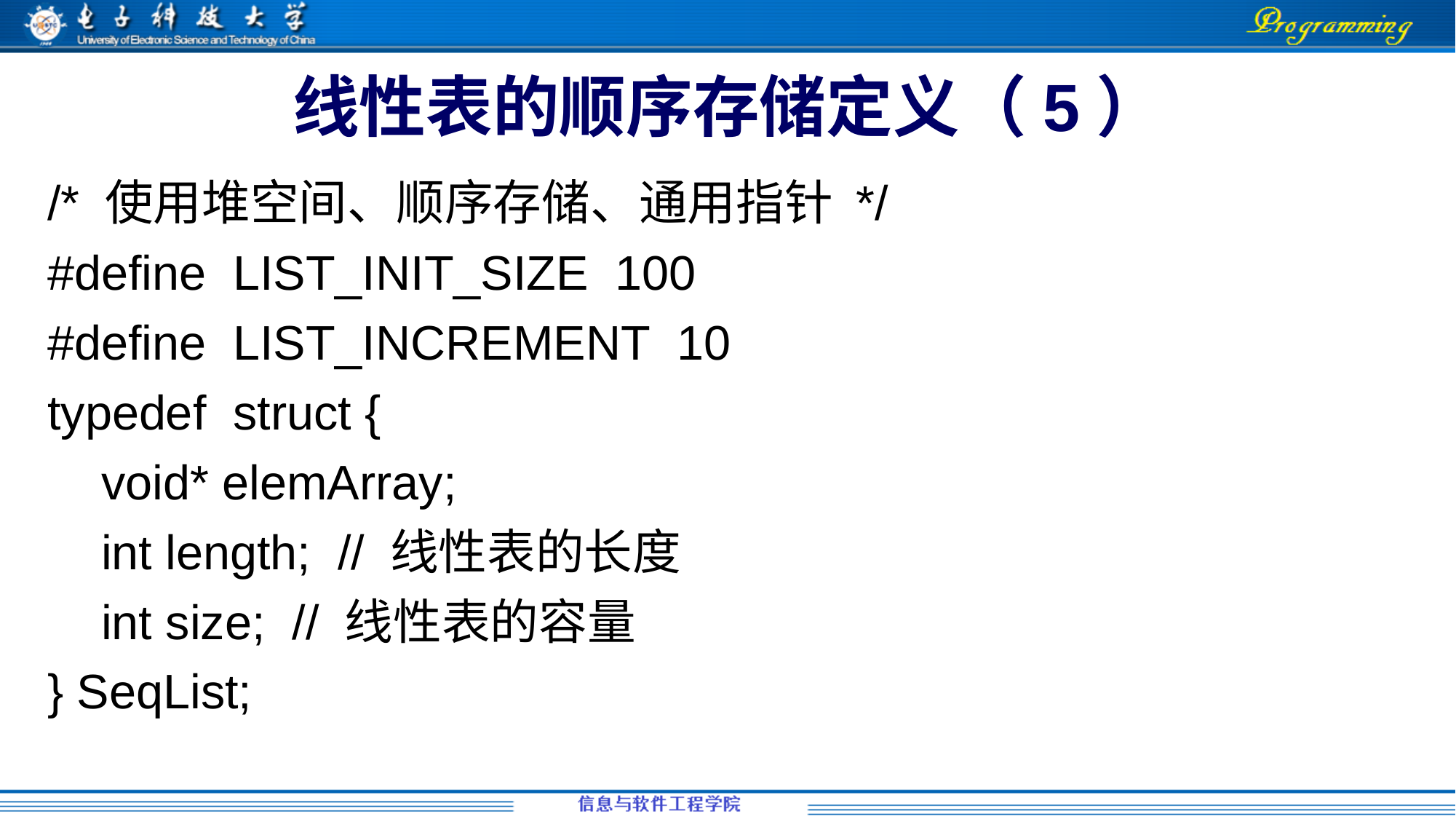

# 线性表的顺序存储定义（5）
/* 使用堆空间、顺序存储、通用指针 */
#define  LIST_INIT_SIZE  100
#define  LIST_INCREMENT  10
typedef  struct {
    void* elemArray;
    int length;  // 线性表的长度
    int size;  // 线性表的容量
} SeqList;